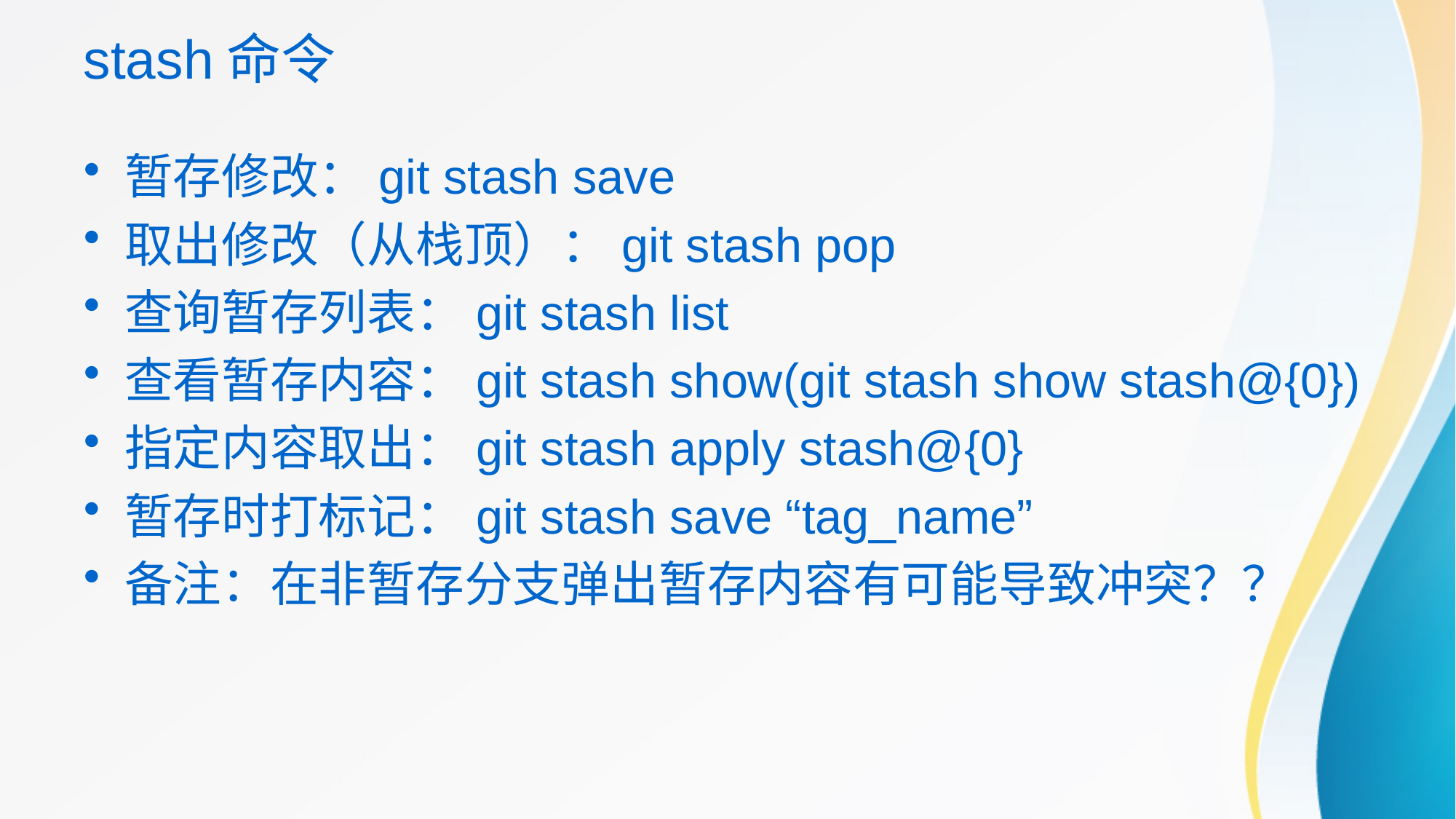

# stash命令
暂存修改：git stash save
取出修改（从栈顶）：git stash pop
查询暂存列表：git stash list
查看暂存内容：git stash show(git stash show stash@{0})
指定内容取出：git stash apply stash@{0}
暂存时打标记：git stash save “tag_name”
备注：在非暂存分支弹出暂存内容有可能导致冲突？？